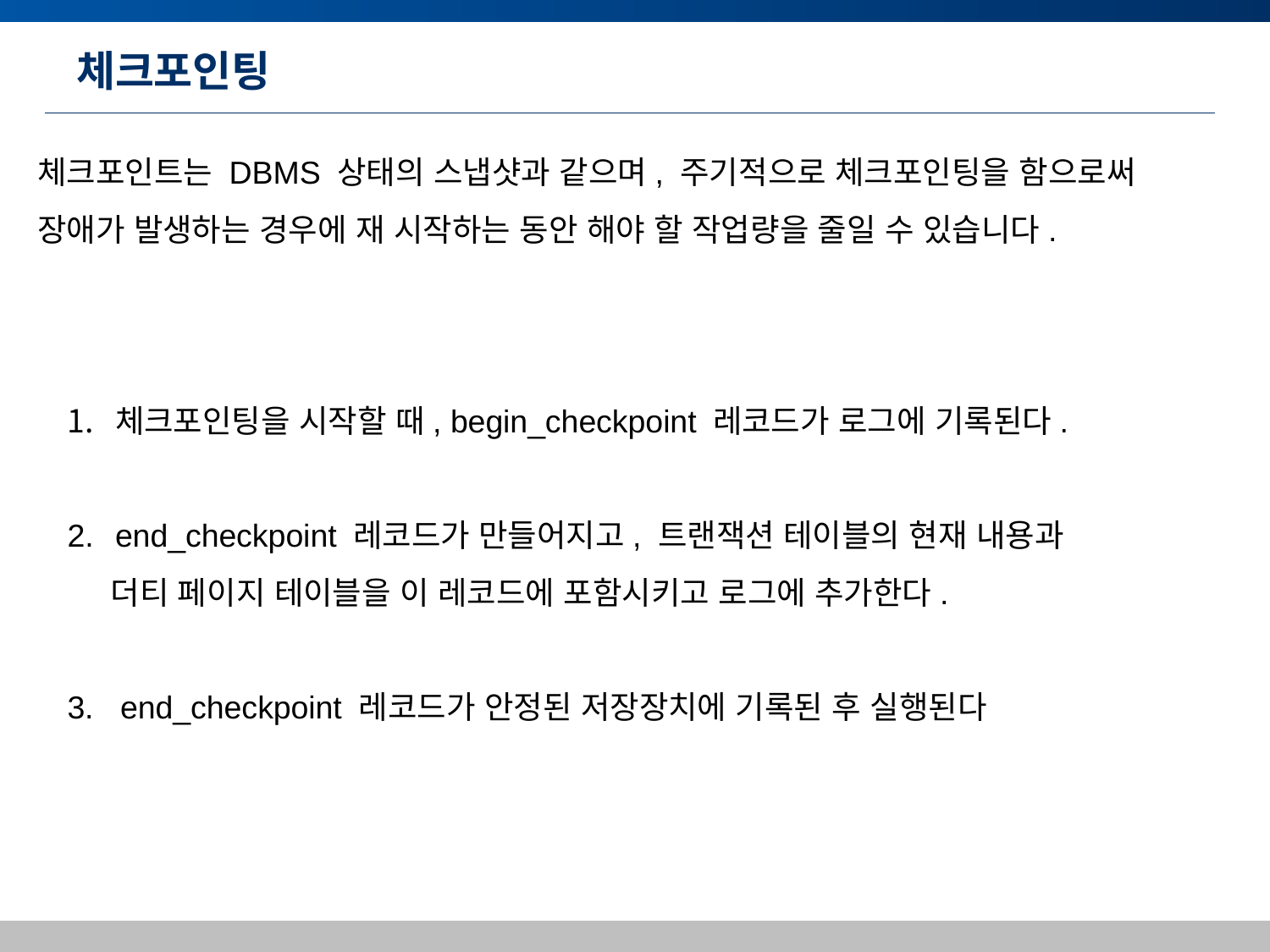

# 체크포인팅
체크포인트는 DBMS 상태의 스냅샷과 같으며, 주기적으로 체크포인팅을 함으로써
장애가 발생하는 경우에 재 시작하는 동안 해야 할 작업량을 줄일 수 있습니다.
체크포인팅을 시작할 때, begin_checkpoint 레코드가 로그에 기록된다.

end_checkpoint 레코드가 만들어지고, 트랜잭션 테이블의 현재 내용과
    더티 페이지 테이블을 이 레코드에 포함시키고 로그에 추가한다.

3.   end_checkpoint 레코드가 안정된 저장장치에 기록된 후 실행된다